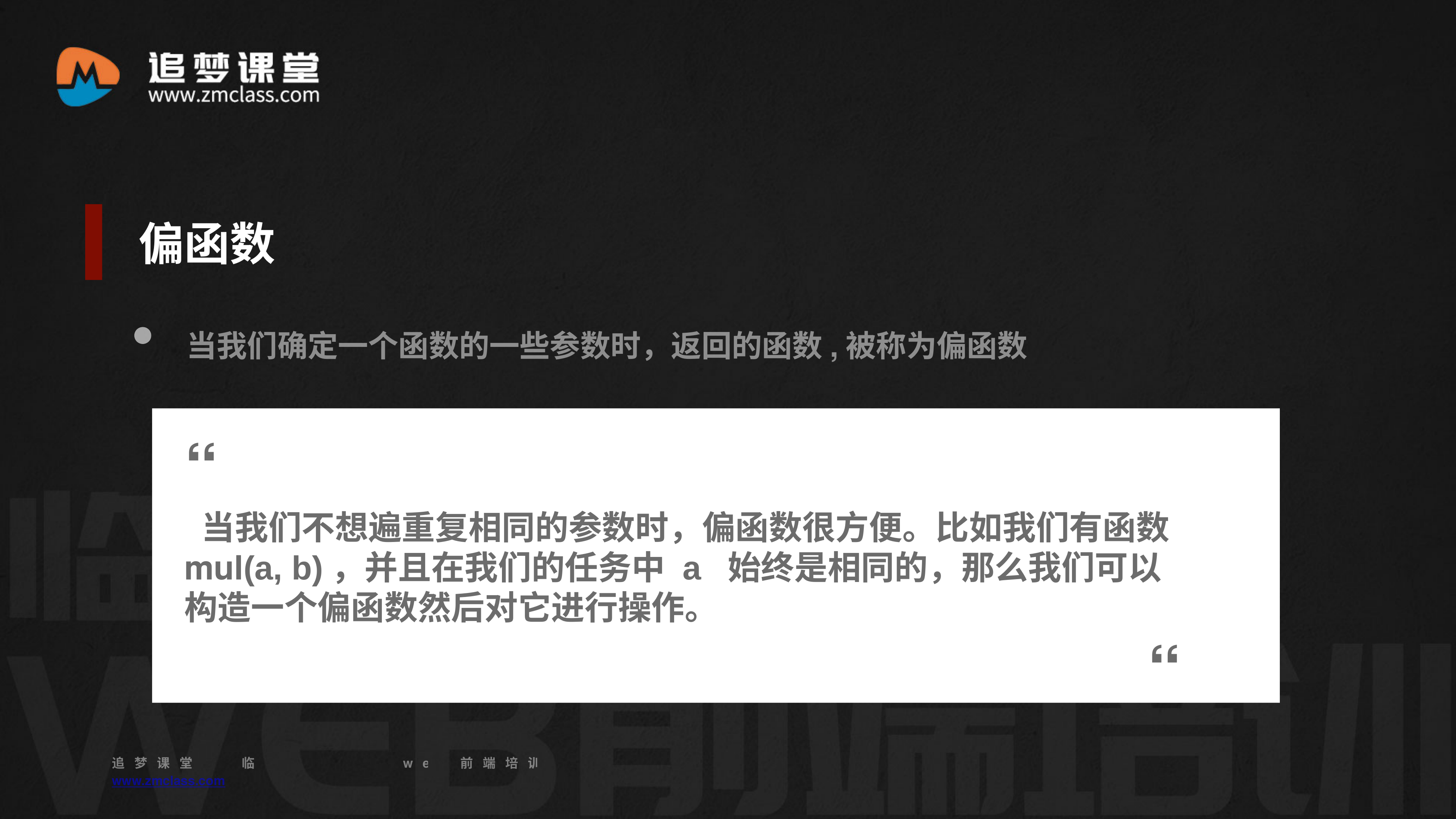

偏函数
 当我们确定一个函数的一些参数时，返回的函数,被称为偏函数

“
 当我们不想遍重复相同的参数时，偏函数很方便。比如我们有函数 mul(a, b)，并且在我们的任务中 a  始终是相同的，那么我们可以构造一个偏函数然后对它进行操作。
“
追梦课堂   临汾首家专业的web前端培训机构                                                          www.zmclass.com
2